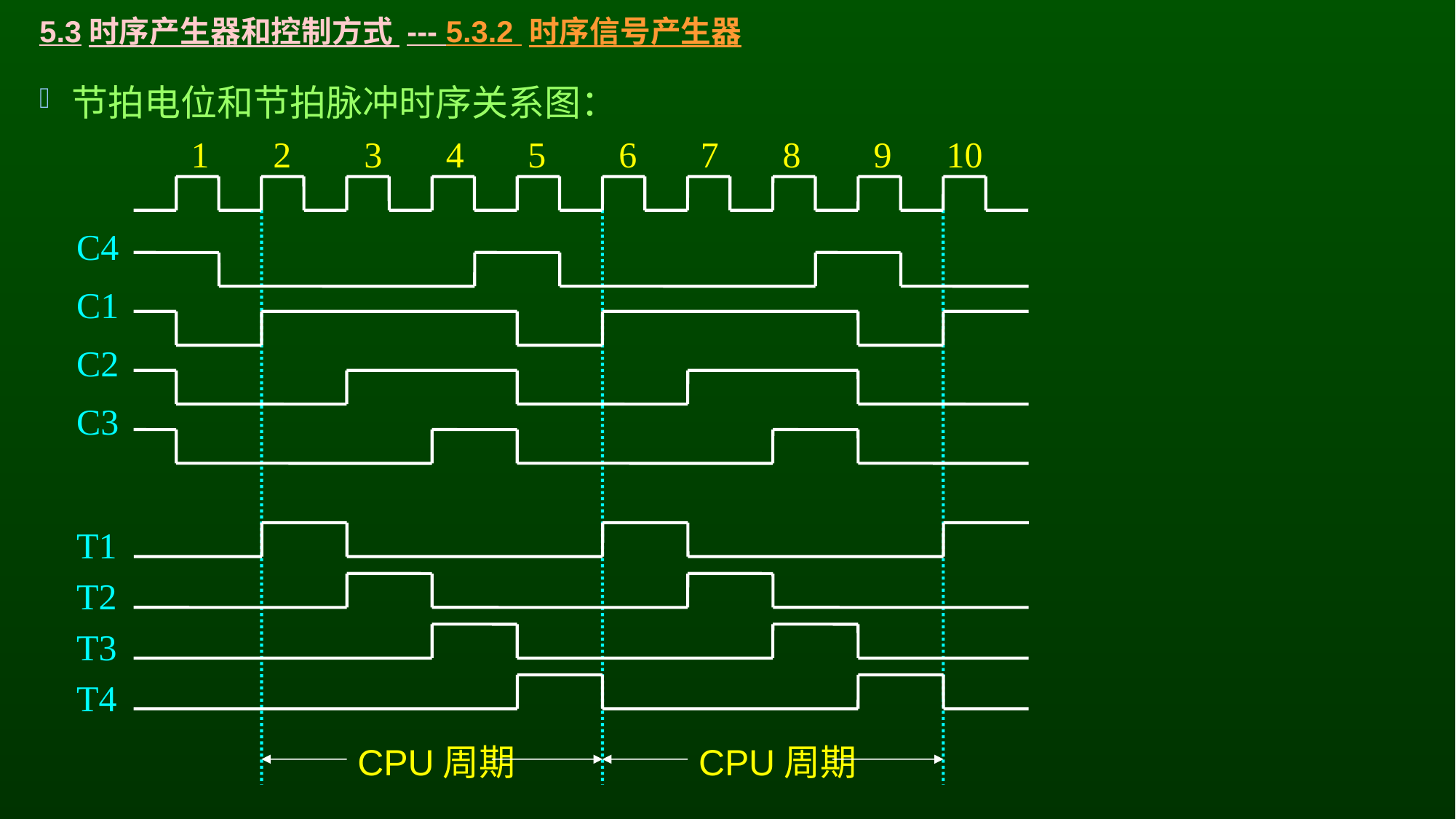

# 5.3时序产生器和控制方式 --- 5.3.2 时序信号产生器
节拍电位和节拍脉冲时序关系图：
       1       2        3       4       5        6       7       8        9      10

C4
C1
C2
C3

T1
T2
T3
T4

CPU周期
CPU周期